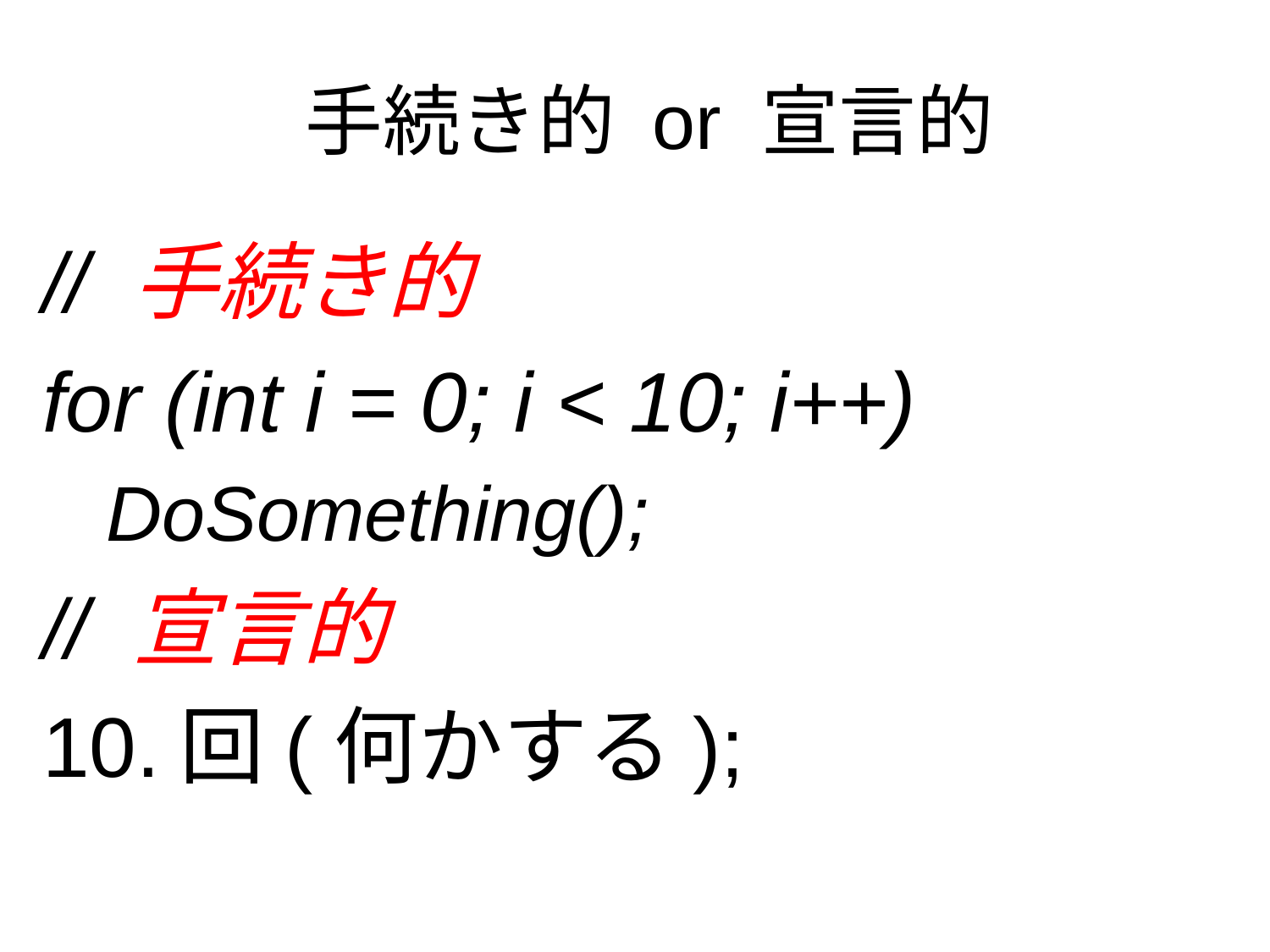

# 手続き的 or 宣言的
// 手続き的
for (int i = 0; i < 10; i++)
DoSomething();
// 宣言的
10.回(何かする);